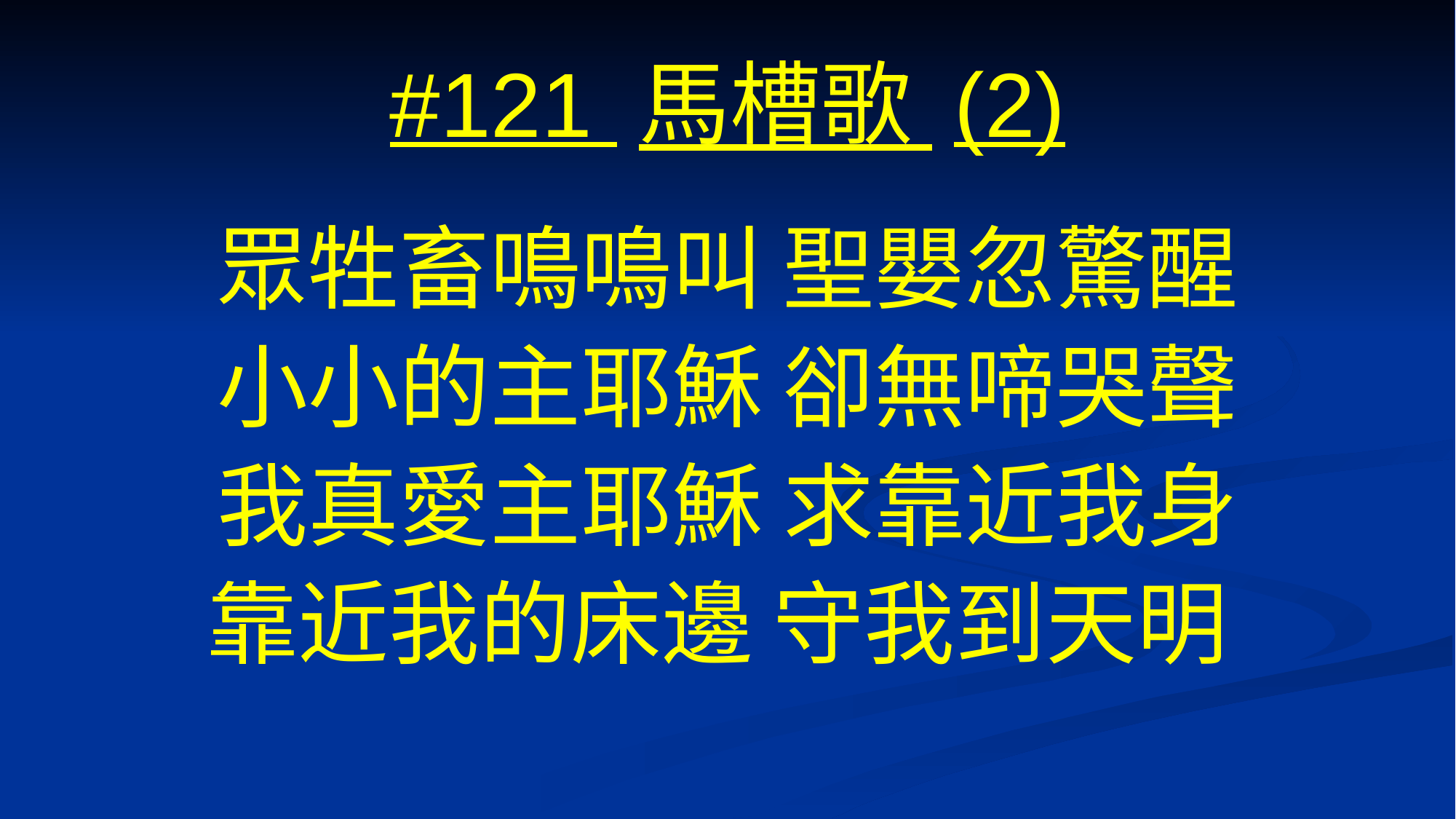

# #121 馬槽歌 (2)
眾牲畜鳴鳴叫 聖嬰忽驚醒
小小的主耶穌 卻無啼哭聲
我真愛主耶穌 求靠近我身
靠近我的床邊 守我到天明